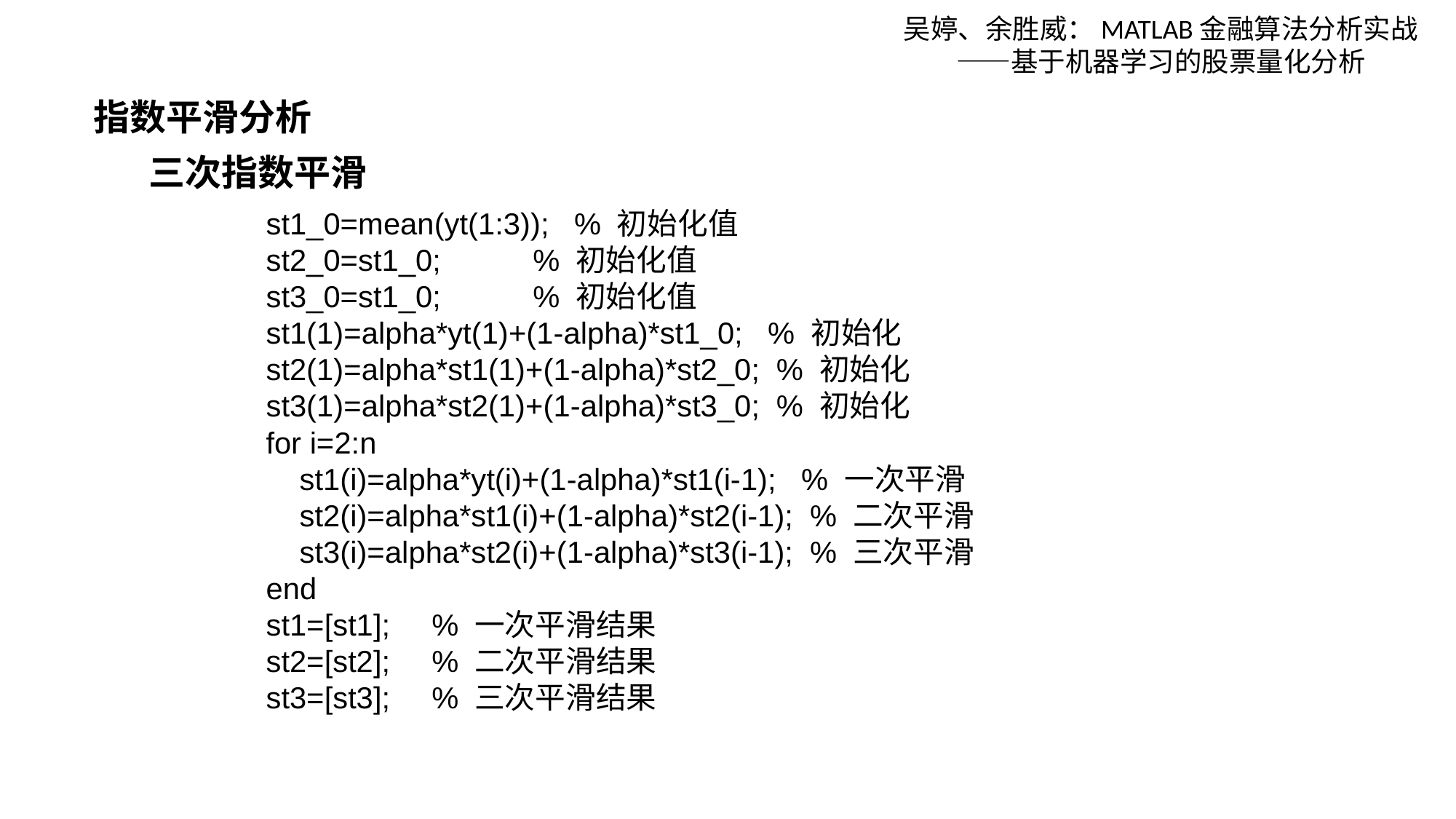

吴婷、余胜威：MATLAB金融算法分析实战——基于机器学习的股票量化分析
指数平滑分析
三次指数平滑
st1_0=mean(yt(1:3));   % 初始化值
st2_0=st1_0;           % 初始化值
st3_0=st1_0;           % 初始化值
st1(1)=alpha*yt(1)+(1-alpha)*st1_0;   % 初始化
st2(1)=alpha*st1(1)+(1-alpha)*st2_0;  % 初始化
st3(1)=alpha*st2(1)+(1-alpha)*st3_0;  % 初始化
for i=2:n
    st1(i)=alpha*yt(i)+(1-alpha)*st1(i-1);   % 一次平滑
    st2(i)=alpha*st1(i)+(1-alpha)*st2(i-1);  % 二次平滑
    st3(i)=alpha*st2(i)+(1-alpha)*st3(i-1);  % 三次平滑
end
st1=[st1];     % 一次平滑结果
st2=[st2];     % 二次平滑结果
st3=[st3];     % 三次平滑结果